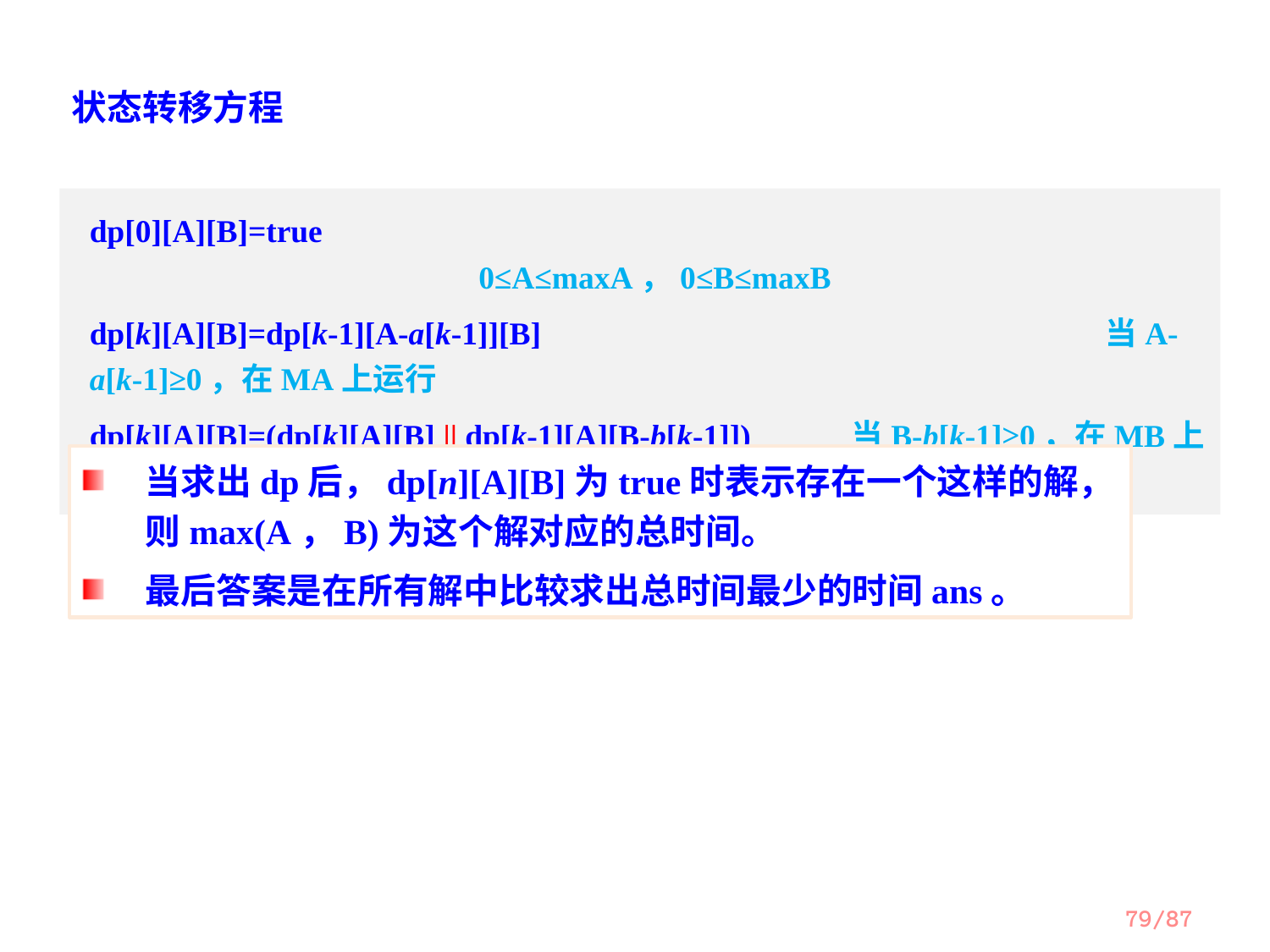

状态转移方程
dp[0][A][B]=true										 0≤A≤maxA，0≤B≤maxB
dp[k][A][B]=dp[k-1][A-a[k-1]][B]					当A-a[k-1]≥0，在MA上运行
dp[k][A][B]=(dp[k][A][B] || dp[k-1][A][B-b[k-1]])  	当B-b[k-1]≥0，在MB上运行
当求出dp后，dp[n][A][B]为true时表示存在一个这样的解，则max(A，B)为这个解对应的总时间。
最后答案是在所有解中比较求出总时间最少的时间ans。
79/87